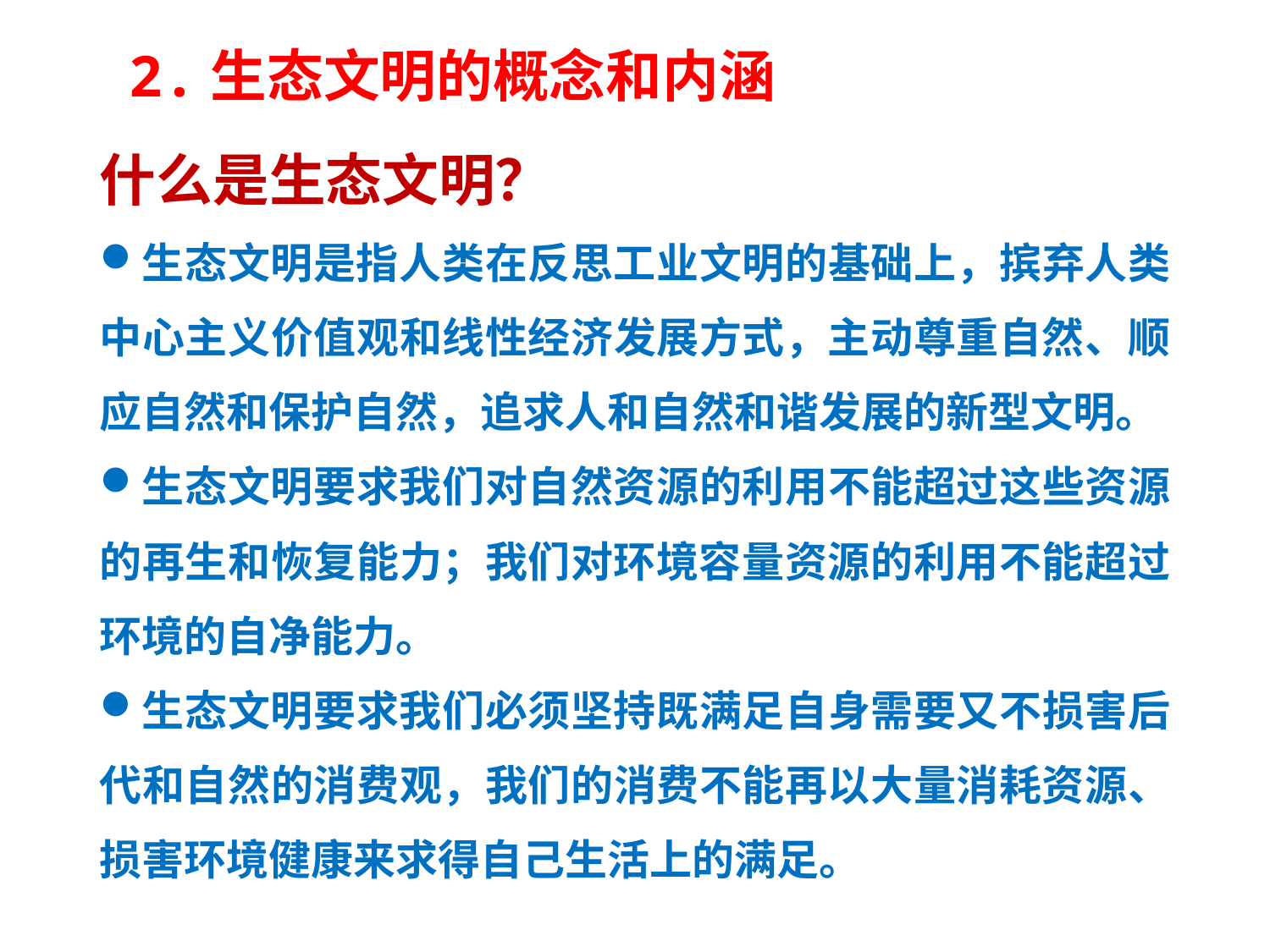

2.生态文明的概念和内涵
什么是生态文明？
生态文明是指人类在反思工业文明的基础上，摈弃人类中心主义价值观和线性经济发展方式，主动尊重自然、顺应自然和保护自然，追求人和自然和谐发展的新型文明。
生态文明要求我们对自然资源的利用不能超过这些资源的再生和恢复能力；我们对环境容量资源的利用不能超过环境的自净能力。
生态文明要求我们必须坚持既满足自身需要又不损害后代和自然的消费观，我们的消费不能再以大量消耗资源、损害环境健康来求得自己生活上的满足。